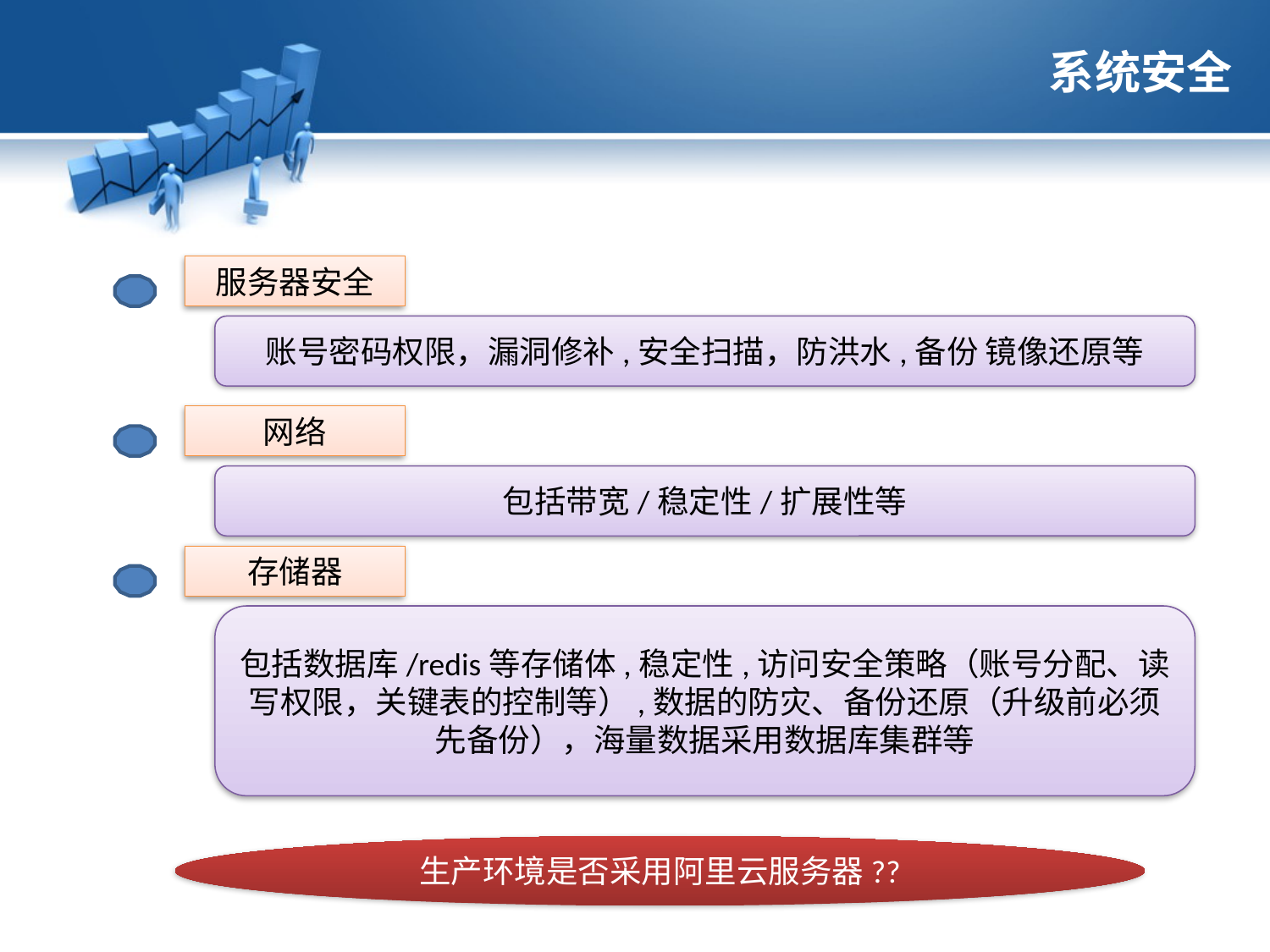

系统安全
服务器安全

账号密码权限，漏洞修补,安全扫描，防洪水,备份 镜像还原等
网络

包括带宽/稳定性/扩展性等

存储器

包括数据库/redis等存储体,稳定性,访问安全策略（账号分配、读写权限，关键表的控制等）,数据的防灾、备份还原（升级前必须先备份），海量数据采用数据库集群等
生产环境是否采用阿里云服务器??